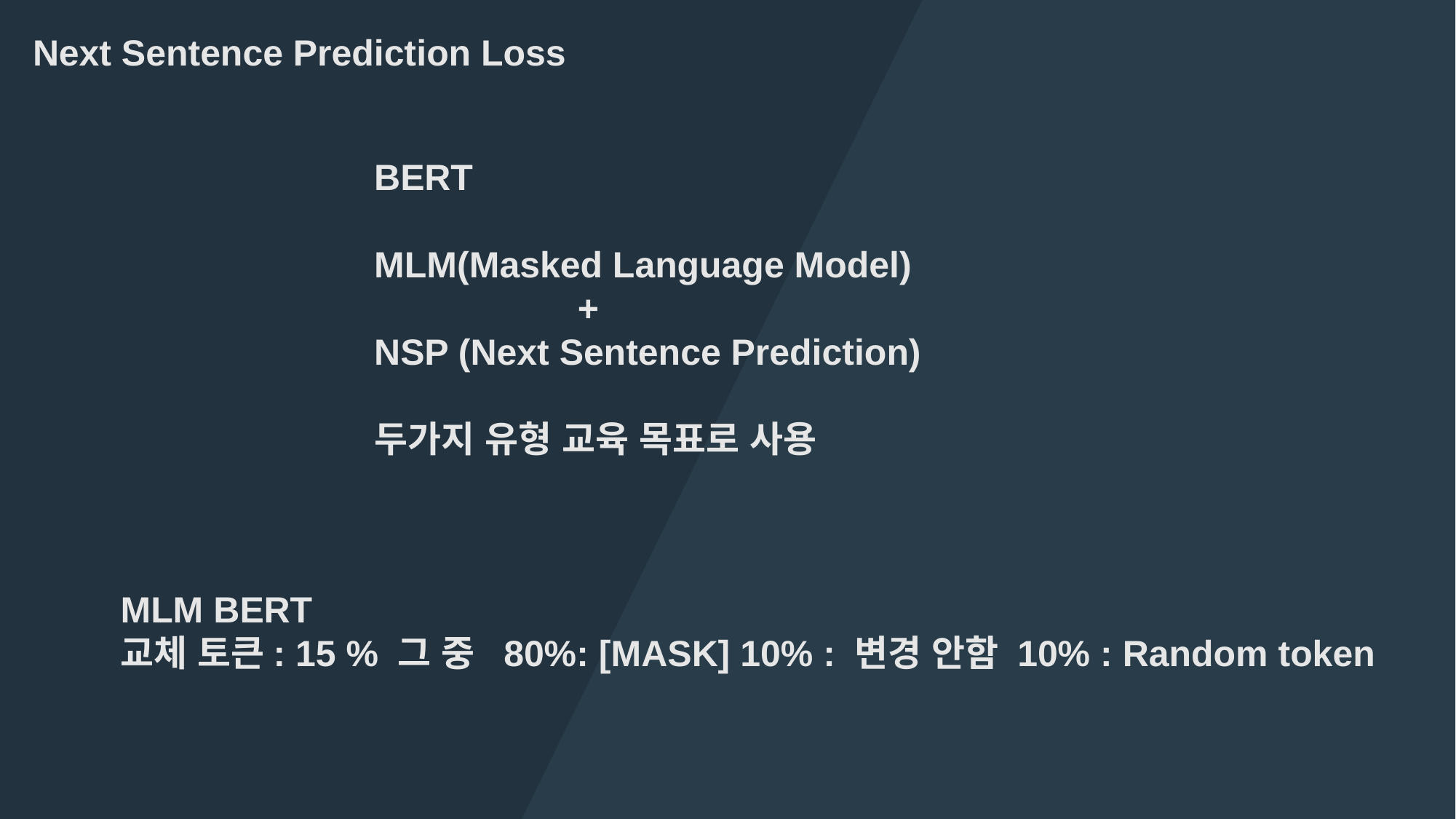

Next Sentence Prediction Loss
BERT

MLM(Masked Language Model)
                    +
NSP (Next Sentence Prediction)

두가지 유형 교육 목표로 사용
MLM BERT
교체 토큰: 15 % 그 중  80%: [MASK] 10% : 변경 안함 10% : Random token